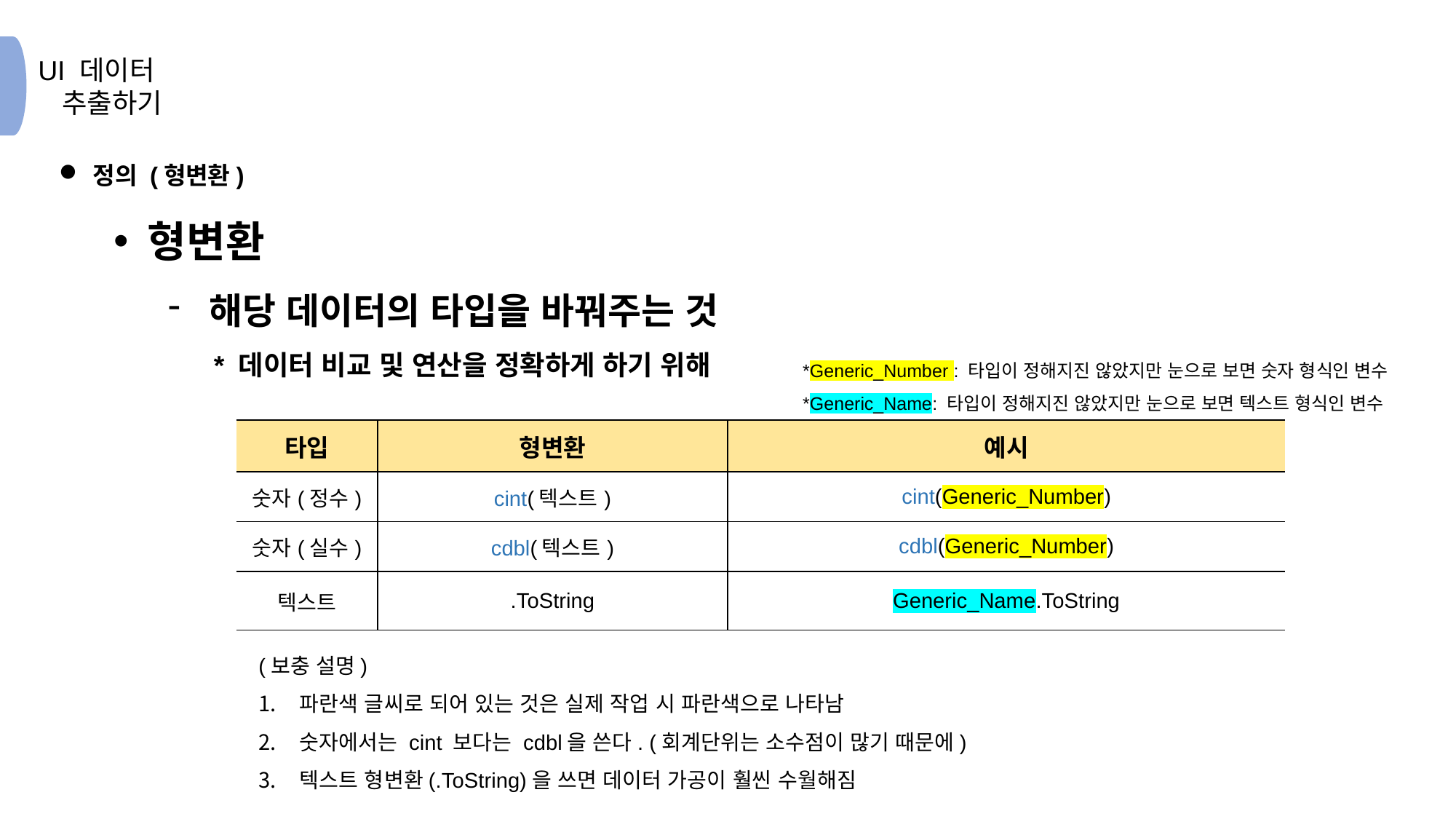

정의 (형변환)
형변환
해당 데이터의 타입을 바꿔주는 것
      * 데이터 비교 및 연산을 정확하게 하기 위해
*Generic_Number : 타입이 정해지진 않았지만 눈으로 보면 숫자 형식인 변수
*Generic_Name: 타입이 정해지진 않았지만 눈으로 보면 텍스트 형식인 변수
| 타입 | 형변환 | 예시 |
| --- | --- | --- |
| 숫자(정수) | cint(텍스트) | cint(Generic\_Number) |
| 숫자(실수) | cdbl(텍스트) | cdbl(Generic\_Number) |
| 텍스트 | .ToString | Generic\_Name.ToString |
(보충 설명)
파란색 글씨로 되어 있는 것은 실제 작업 시 파란색으로 나타남
숫자에서는 cint 보다는 cdbl을 쓴다. (회계단위는 소수점이 많기 때문에)
텍스트 형변환(.ToString)을 쓰면 데이터 가공이 훨씬 수월해짐